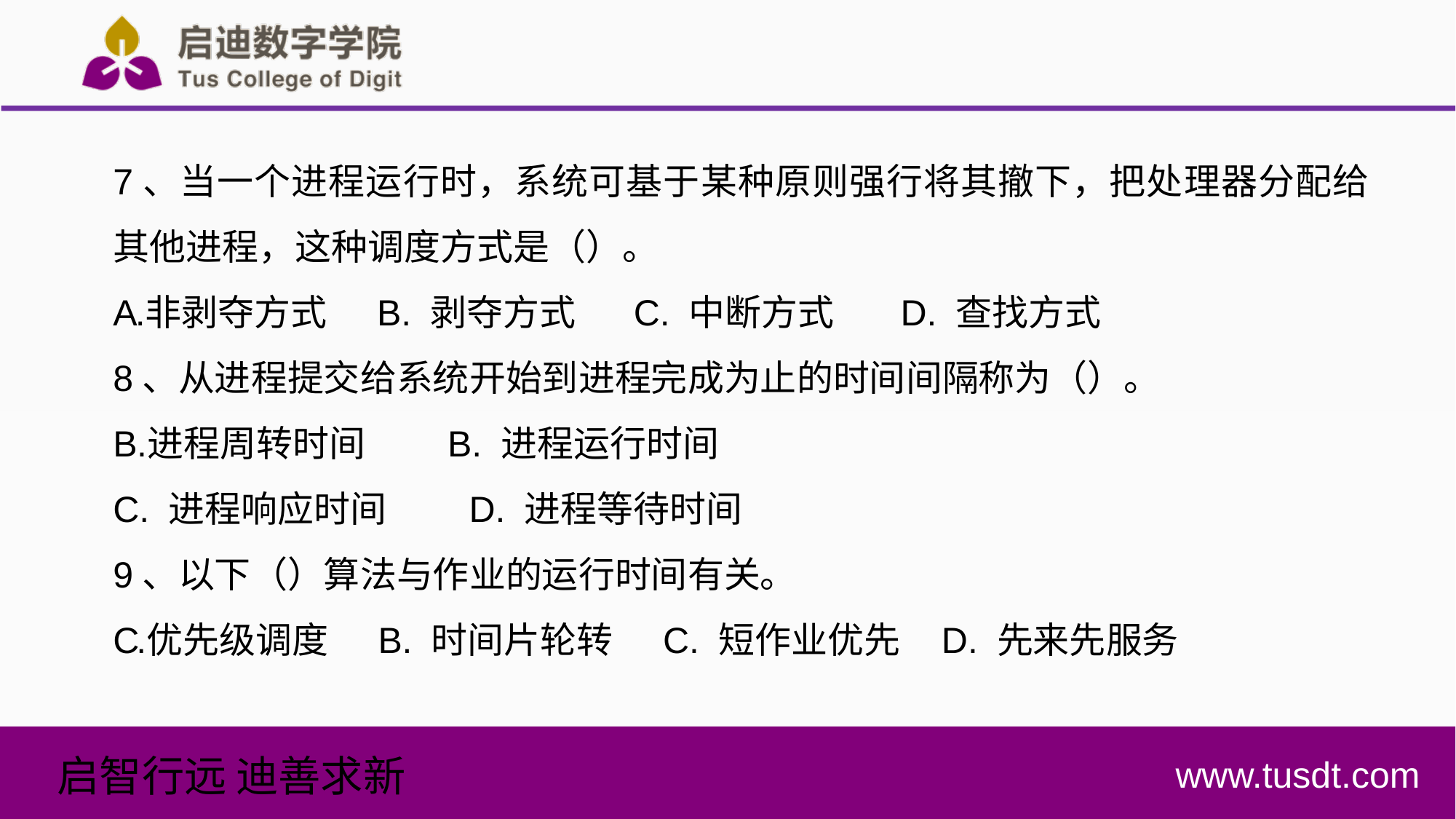

7、当一个进程运行时，系统可基于某种原则强行将其撤下，把处理器分配给其他进程，这种调度方式是（）。
非剥夺方式     B. 剥夺方式      C. 中断方式       D. 查找方式
8、从进程提交给系统开始到进程完成为止的时间间隔称为（）。
进程周转时间         B. 进程运行时间
C. 进程响应时间         D. 进程等待时间
9、以下（）算法与作业的运行时间有关。
优先级调度     B. 时间片轮转     C. 短作业优先    D. 先来先服务